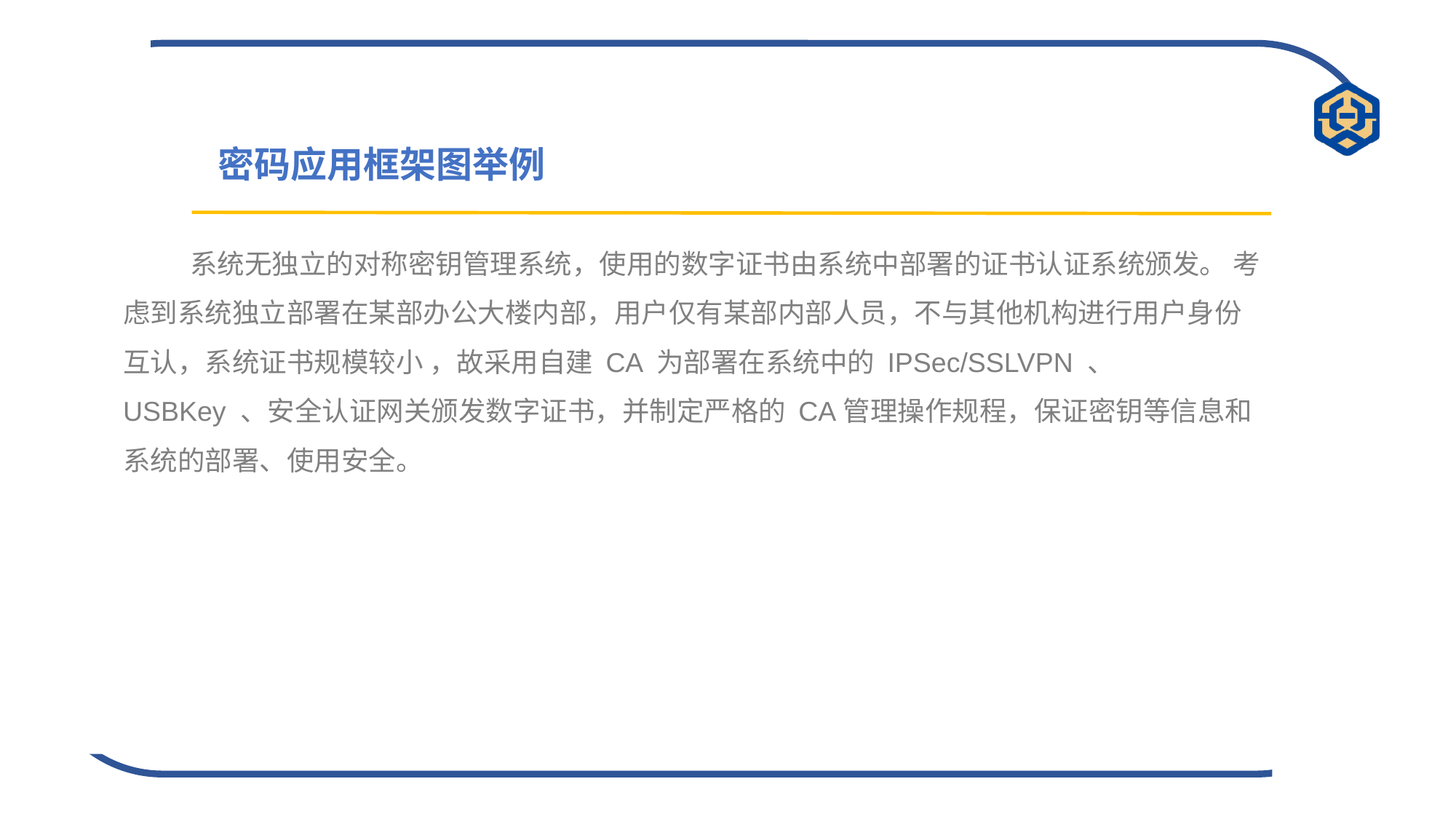

密码应用框架图举例
 系统无独立的对称密钥管理系统，使用的数字证书由系统中部署的证书认证系统颁发。 考虑到系统独立部署在某部办公大楼内部，用户仅有某部内部人员，不与其他机构进行用户身份互认，系统证书规模较小 ，故采用自建 CA 为部署在系统中的 IPSec/SSLVPN 、 USBKey 、安全认证网关颁发数字证书，并制定严格的 CA管理操作规程，保证密钥等信息和系统的部署、使用安全。